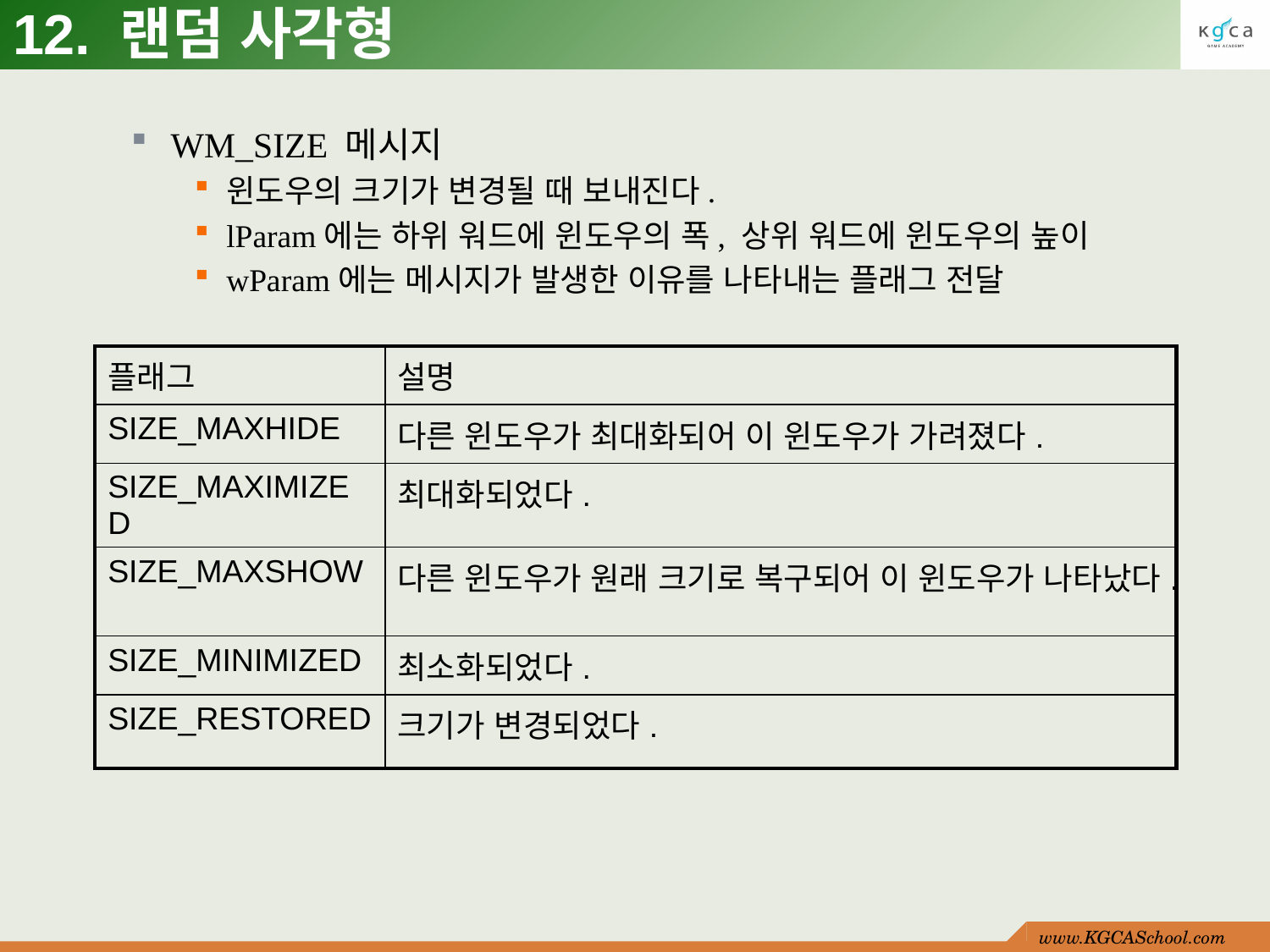

# 12. 랜덤 사각형
WM_SIZE 메시지
윈도우의 크기가 변경될 때 보내진다.
lParam에는 하위 워드에 윈도우의 폭, 상위 워드에 윈도우의 높이
wParam에는 메시지가 발생한 이유를 나타내는 플래그 전달

| 플래그 | 설명 |
| --- | --- |
| SIZE\_MAXHIDE | 다른 윈도우가 최대화되어 이 윈도우가 가려졌다. |
| SIZE\_MAXIMIZED | 최대화되었다. |
| SIZE\_MAXSHOW | 다른 윈도우가 원래 크기로 복구되어 이 윈도우가 나타났다. |
| SIZE\_MINIMIZED | 최소화되었다. |
| SIZE\_RESTORED | 크기가 변경되었다. |